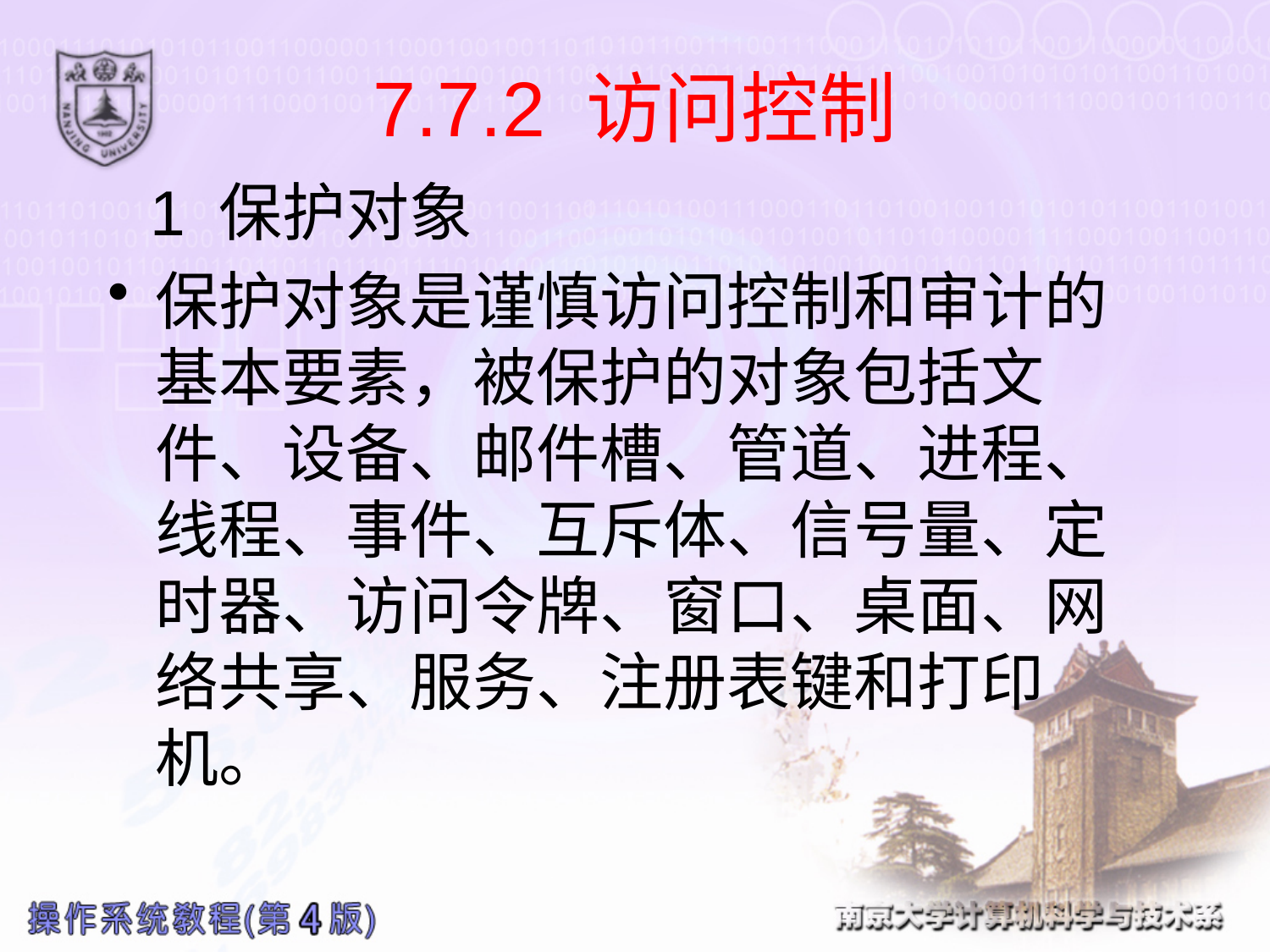

# 7.7.2 访问控制
   1 保护对象
保护对象是谨慎访问控制和审计的基本要素，被保护的对象包括文件、设备、邮件槽、管道、进程、线程、事件、互斥体、信号量、定时器、访问令牌、窗口、桌面、网络共享、服务、注册表键和打印机。